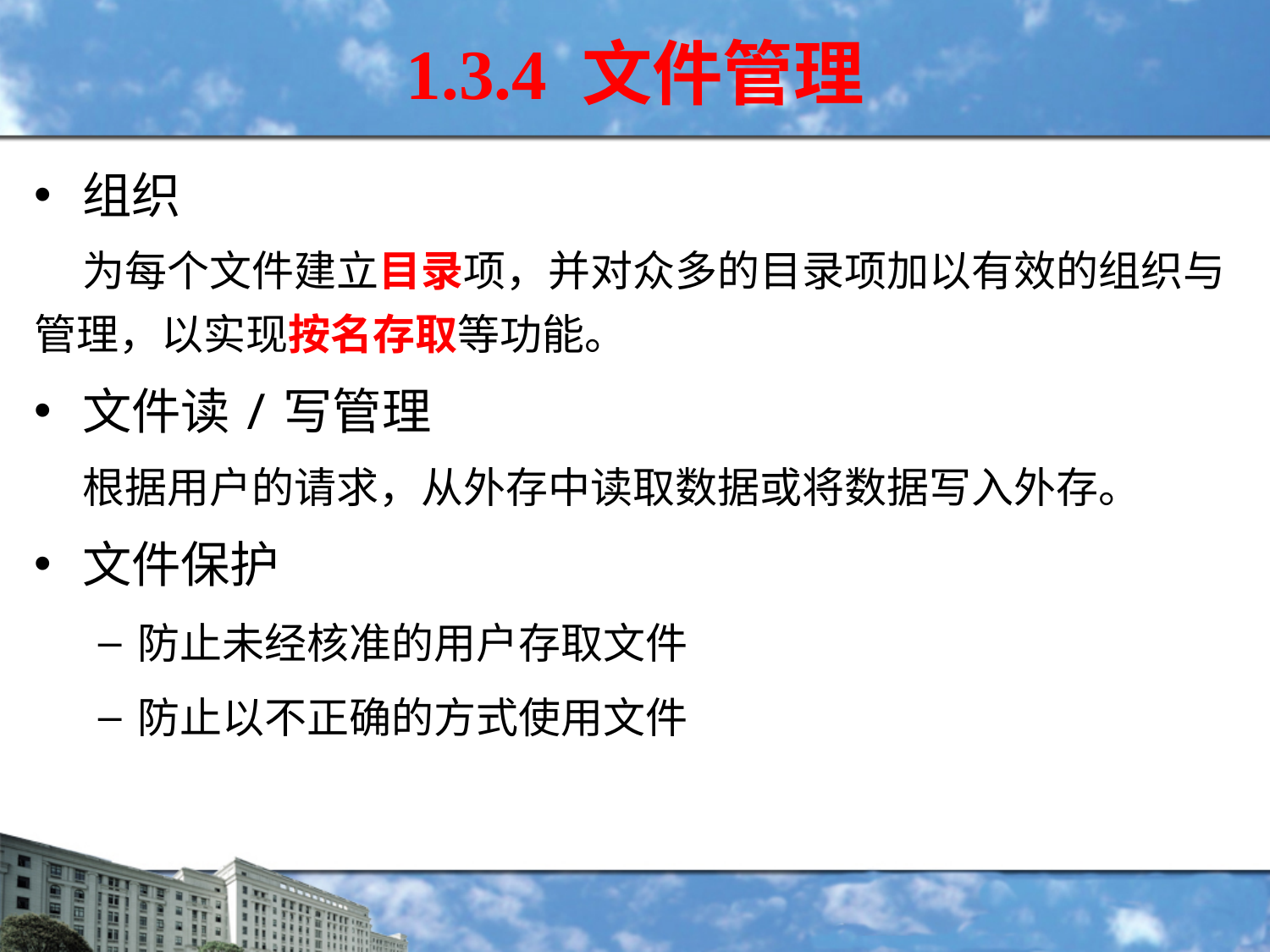

# 1.3.4 文件管理
组织
    为每个文件建立目录项，并对众多的目录项加以有效的组织与管理，以实现按名存取等功能。
文件读/写管理
    根据用户的请求，从外存中读取数据或将数据写入外存。
文件保护
防止未经核准的用户存取文件
防止以不正确的方式使用文件